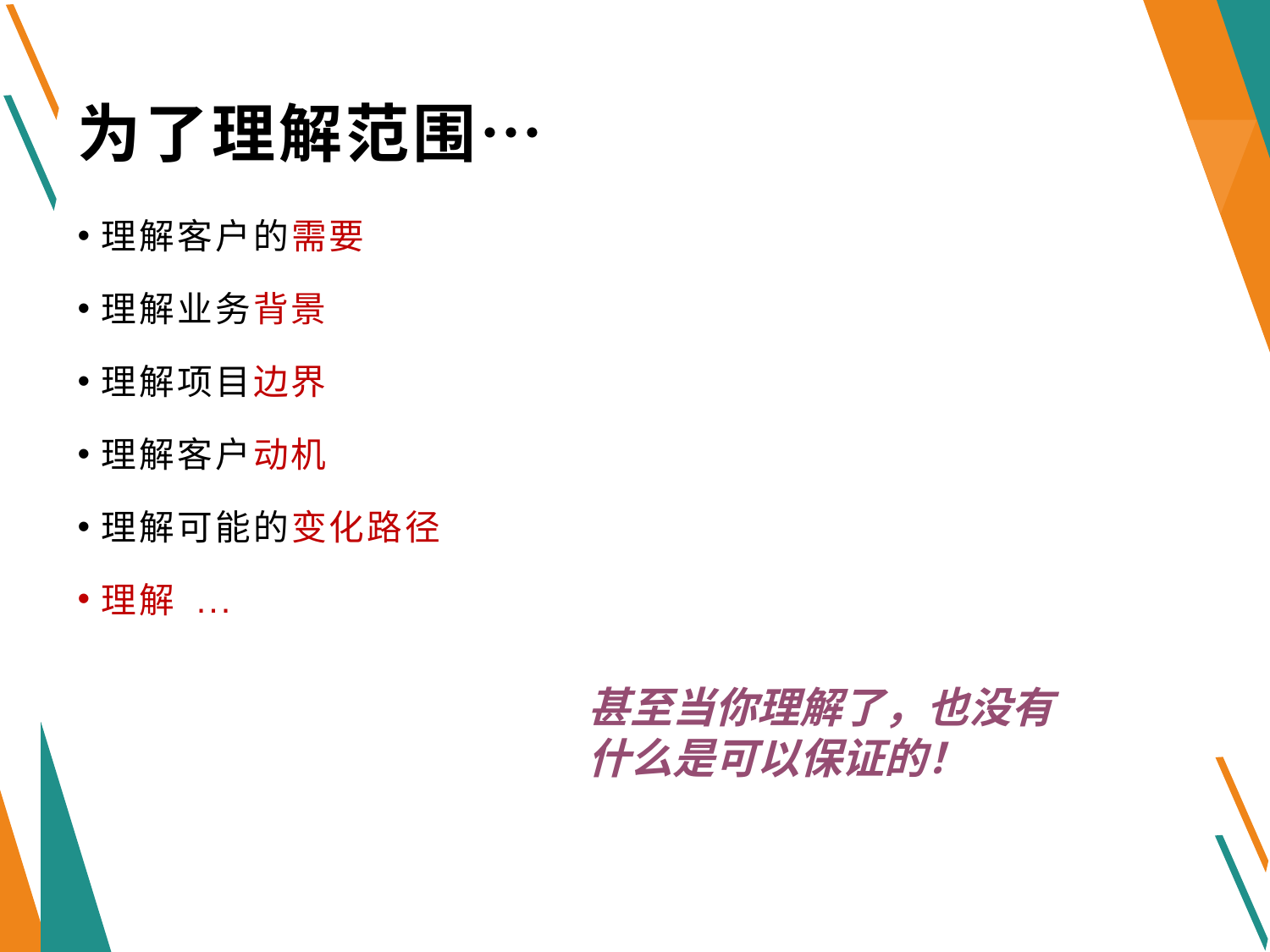

# 为了理解范围…
理解客户的需要
理解业务背景
理解项目边界
理解客户动机
理解可能的变化路径
理解 ...
甚至当你理解了，也没有
什么是可以保证的！
7